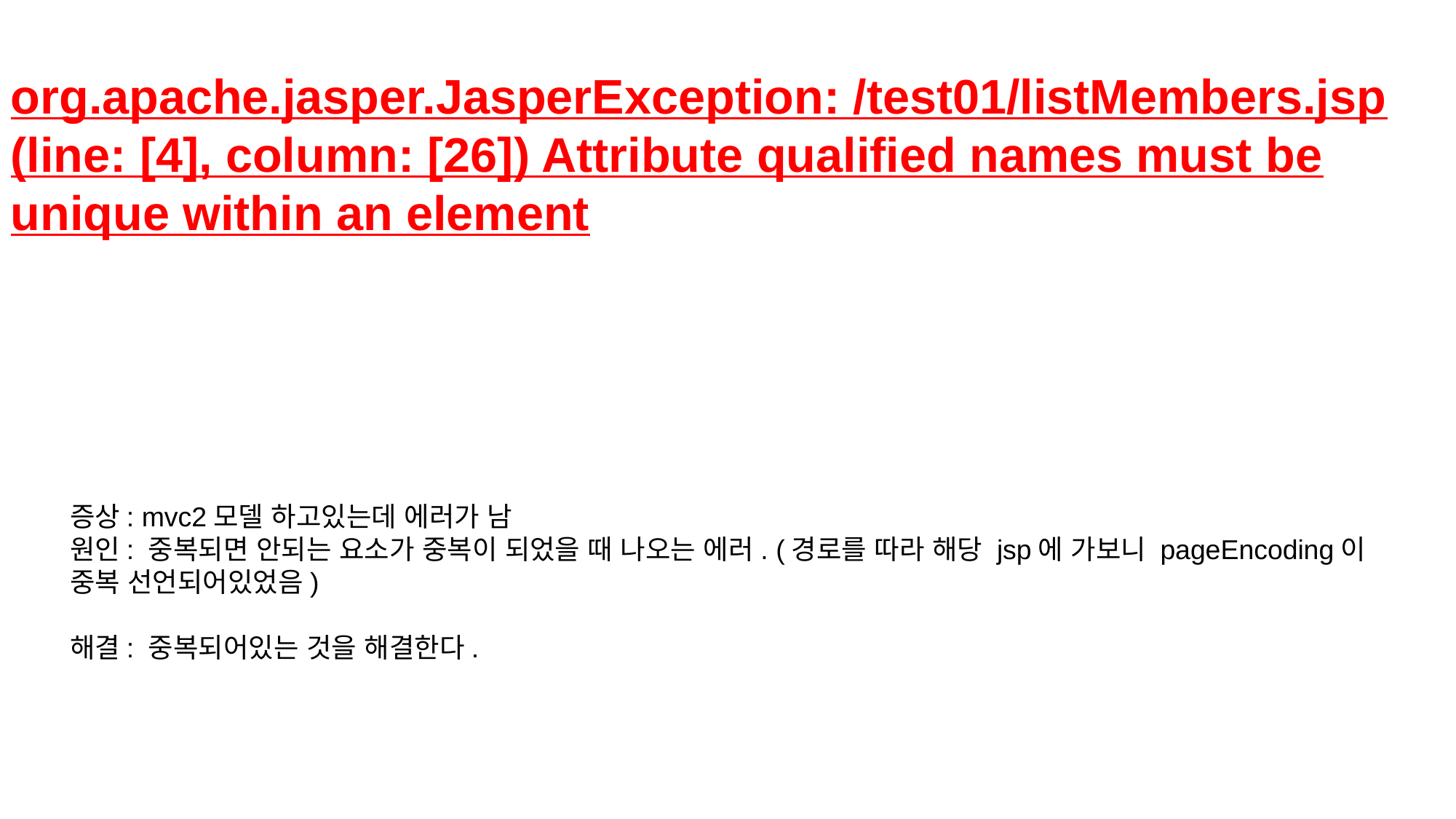

org.apache.jasper.JasperException: /test01/listMembers.jsp (line: [4], column: [26]) Attribute qualified names must be unique within an element
증상: mvc2모델 하고있는데 에러가 남
원인: 중복되면 안되는 요소가 중복이 되었을 때 나오는 에러. (경로를 따라 해당 jsp에 가보니 pageEncoding이 중복 선언되어있었음)

해결: 중복되어있는 것을 해결한다.